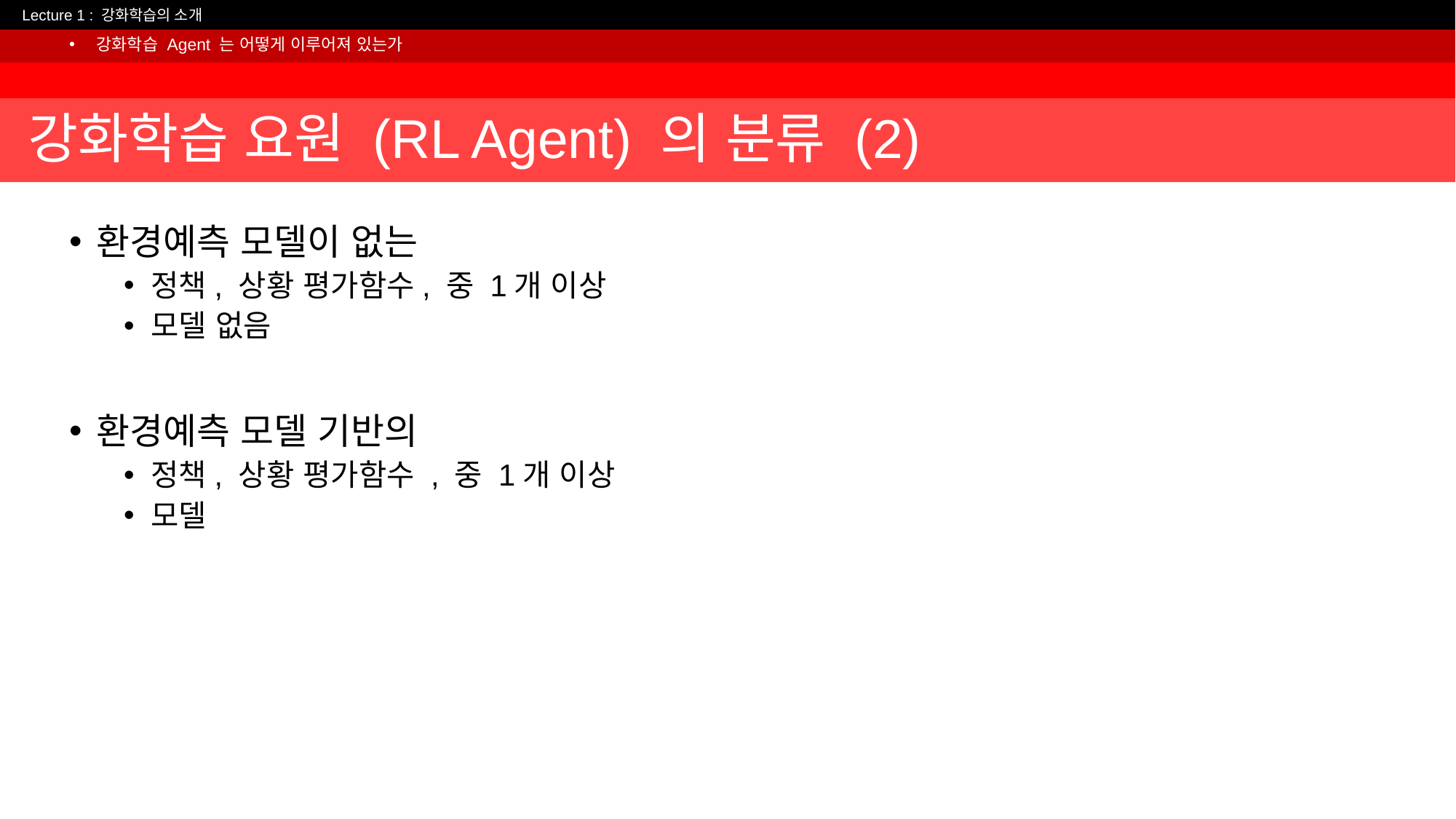

강화학습 Agent 는 어떻게 이루어져 있는가

# 강화학습 요원 (RL Agent) 의 분류 (2)
환경예측 모델이 없는
정책, 상황 평가함수, 중 1개 이상
모델 없음

환경예측 모델 기반의
정책, 상황 평가함수 , 중 1개 이상
모델